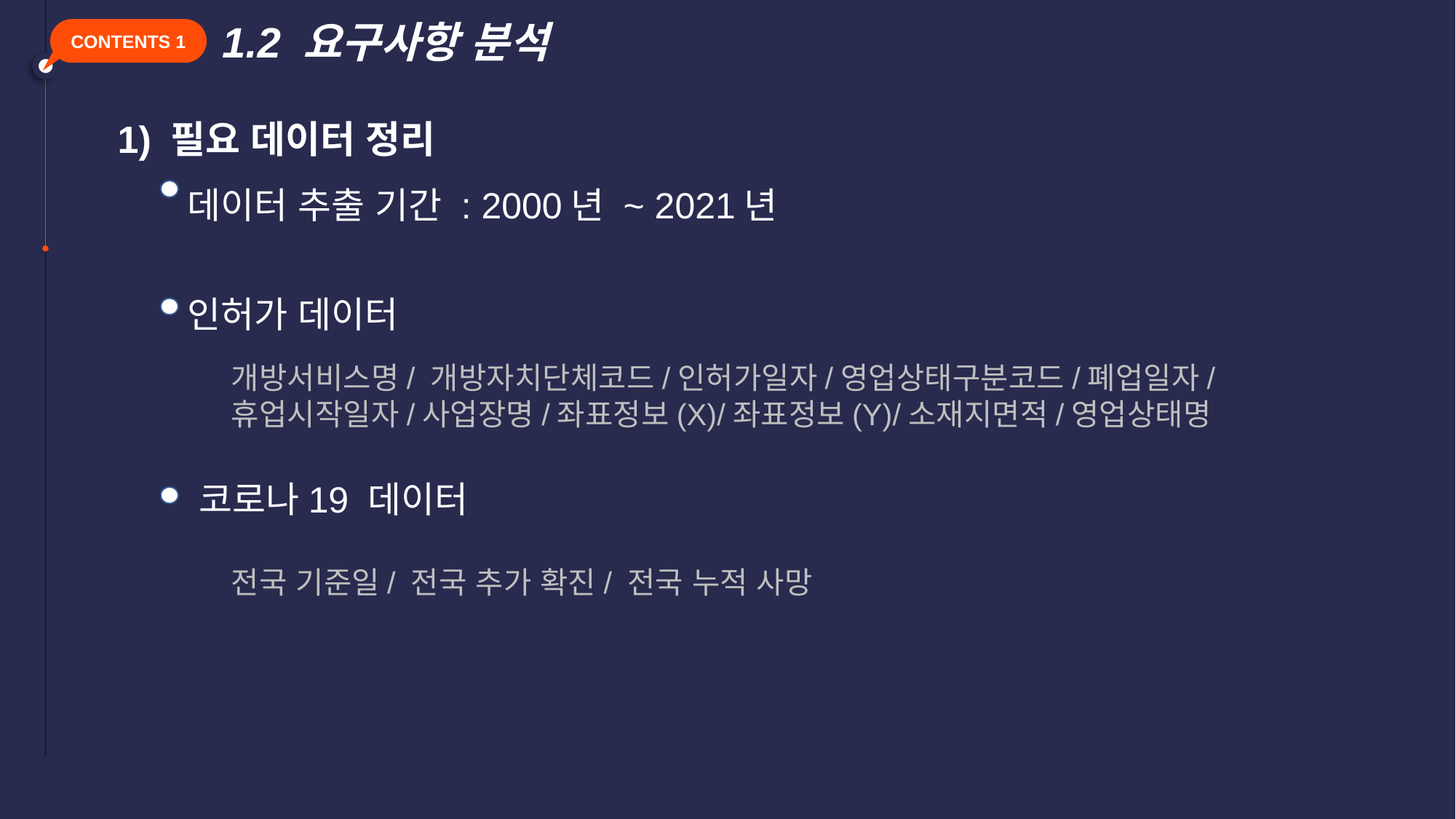

CONTENTS 1

1.2 요구사항 분석
1) 필요 데이터 정리
      데이터 추출 기간 : 2000년 ~ 2021년

      인허가 데이터

개방서비스명/ 개방자치단체코드/인허가일자/영업상태구분코드/폐업일자/
휴업시작일자/사업장명/좌표정보(X)/좌표정보(Y)/소재지면적/영업상태명

코로나19 데이터

전국 기준일/ 전국 추가 확진/ 전국 누적 사망